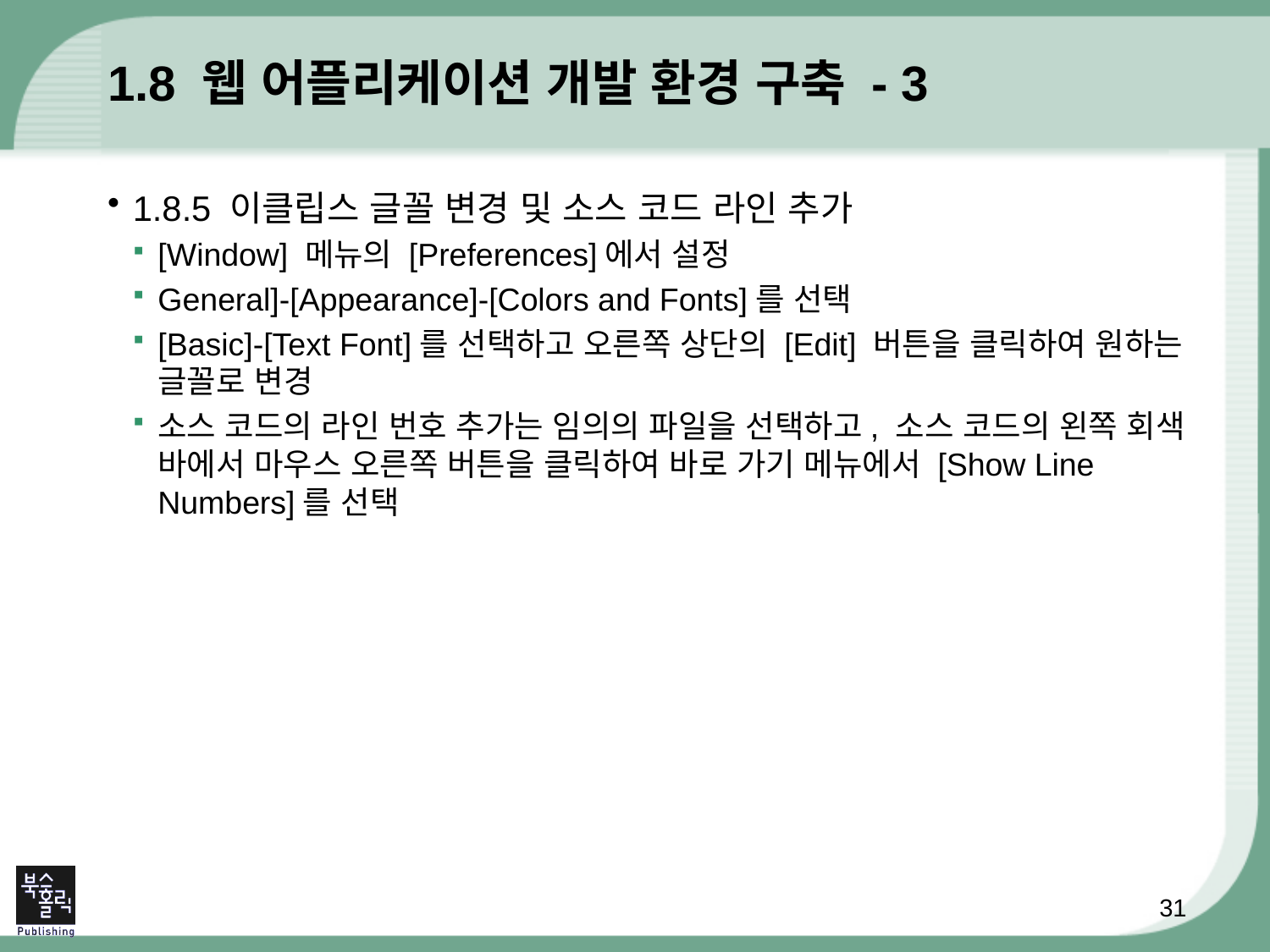

# 1.8 웹 어플리케이션 개발 환경 구축 - 3
1.8.5 이클립스 글꼴 변경 및 소스 코드 라인 추가
[Window] 메뉴의 [Preferences]에서 설정
General]-[Appearance]-[Colors and Fonts]를 선택
[Basic]-[Text Font]를 선택하고 오른쪽 상단의 [Edit] 버튼을 클릭하여 원하는 글꼴로 변경
소스 코드의 라인 번호 추가는 임의의 파일을 선택하고, 소스 코드의 왼쪽 회색 바에서 마우스 오른쪽 버튼을 클릭하여 바로 가기 메뉴에서 [Show Line Numbers]를 선택
31